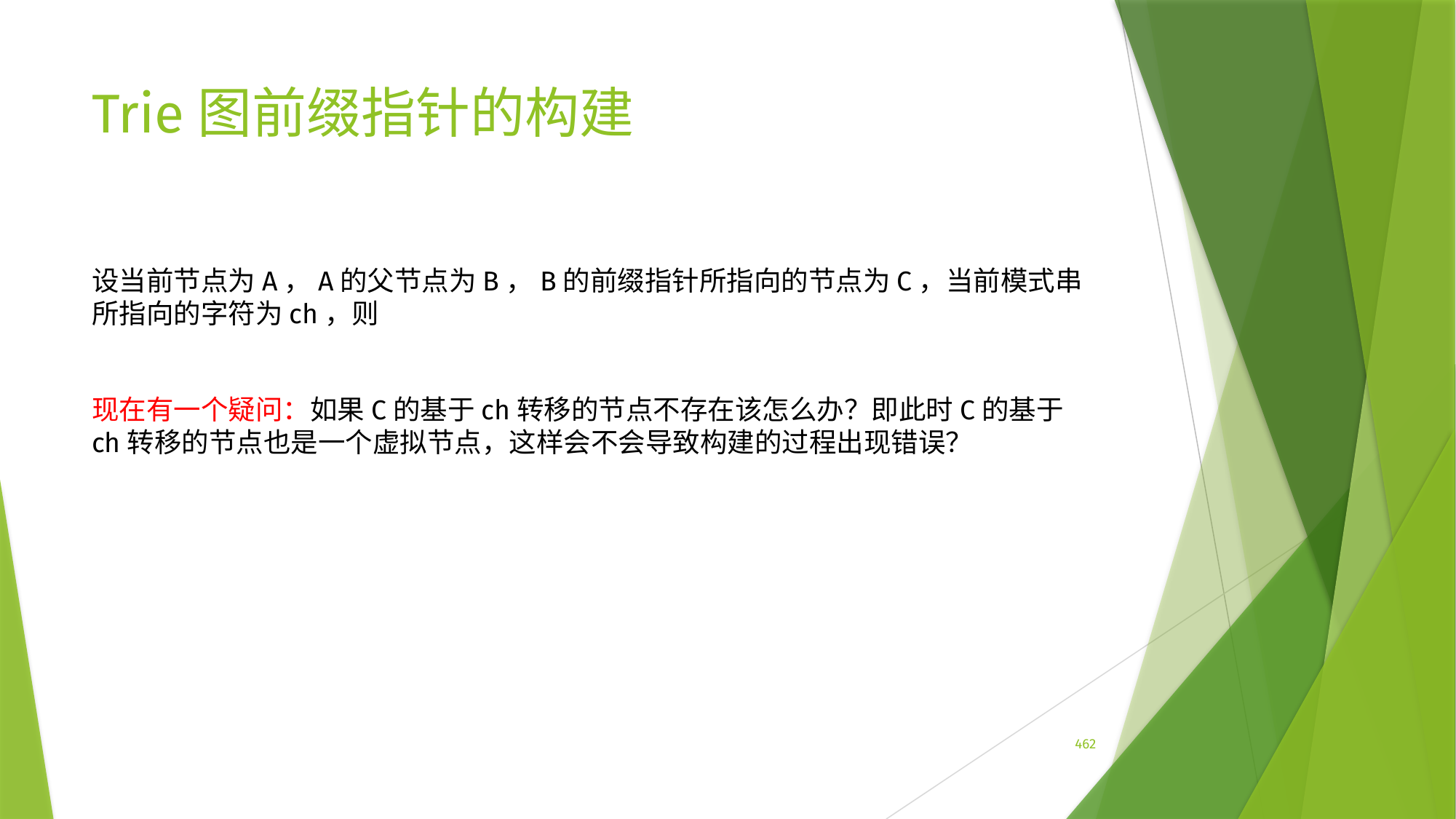

# Trie图前缀指针的构建
设当前节点为A，A的父节点为B，B的前缀指针所指向的节点为C，当前模式串所指向的字符为ch，则

现在有一个疑问：如果C的基于ch转移的节点不存在该怎么办？即此时C的基于ch转移的节点也是一个虚拟节点，这样会不会导致构建的过程出现错误？

462